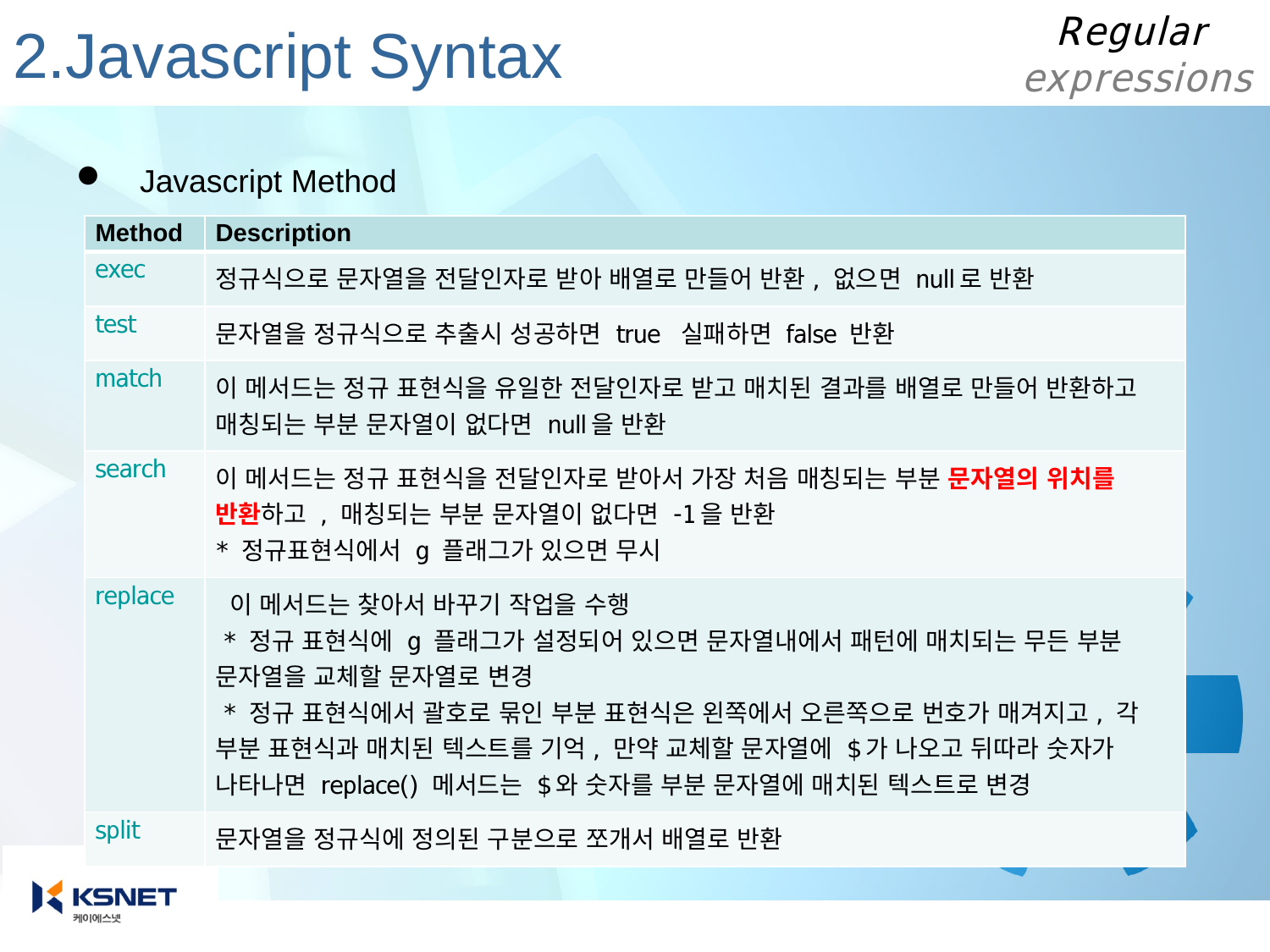

# 2.Javascript Syntax

Javascript Method

| Method | Description |
| --- | --- |
| exec | 정규식으로 문자열을 전달인자로 받아 배열로 만들어 반환, 없으면 null로 반환 |
| test | 문자열을 정규식으로 추출시 성공하면 true 실패하면 false 반환 |
| match | 이 메서드는 정규 표현식을 유일한 전달인자로 받고 매치된 결과를 배열로 만들어 반환하고 매칭되는 부분 문자열이 없다면 null을 반환 |
| search | 이 메서드는 정규 표현식을 전달인자로 받아서 가장 처음 매칭되는 부분 문자열의 위치를 반환하고 , 매칭되는 부분 문자열이 없다면 -1을 반환 \* 정규표현식에서 g 플래그가 있으면 무시 |
| replace | 이 메서드는 찾아서 바꾸기 작업을 수행 \* 정규 표현식에 g 플래그가 설정되어 있으면 문자열내에서 패턴에 매치되는 무든 부분 문자열을 교체할 문자열로 변경 \* 정규 표현식에서 괄호로 묶인 부분 표현식은 왼쪽에서 오른쪽으로 번호가 매겨지고, 각 부분 표현식과 매치된 텍스트를 기억, 만약 교체할 문자열에 $가 나오고 뒤따라 숫자가 나타나면 replace() 메서드는 $와 숫자를 부분 문자열에 매치된 텍스트로 변경 |
| split | 문자열을 정규식에 정의된 구분으로 쪼개서 배열로 반환 |